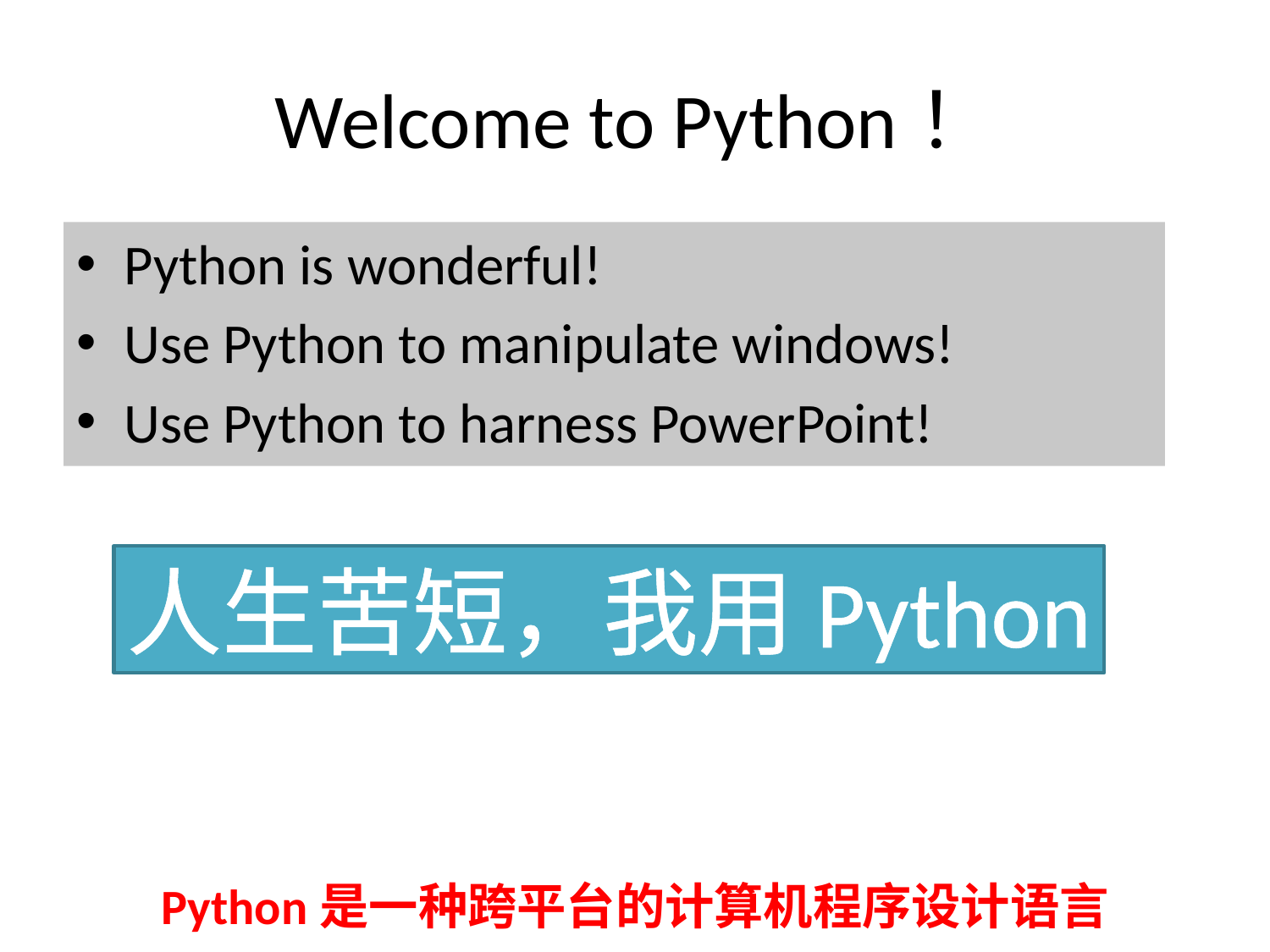

# Welcome to Python！
Python is wonderful!
Use Python to manipulate windows!
Use Python to harness PowerPoint!

人生苦短，我用Python
Python是一种跨平台的计算机程序设计语言